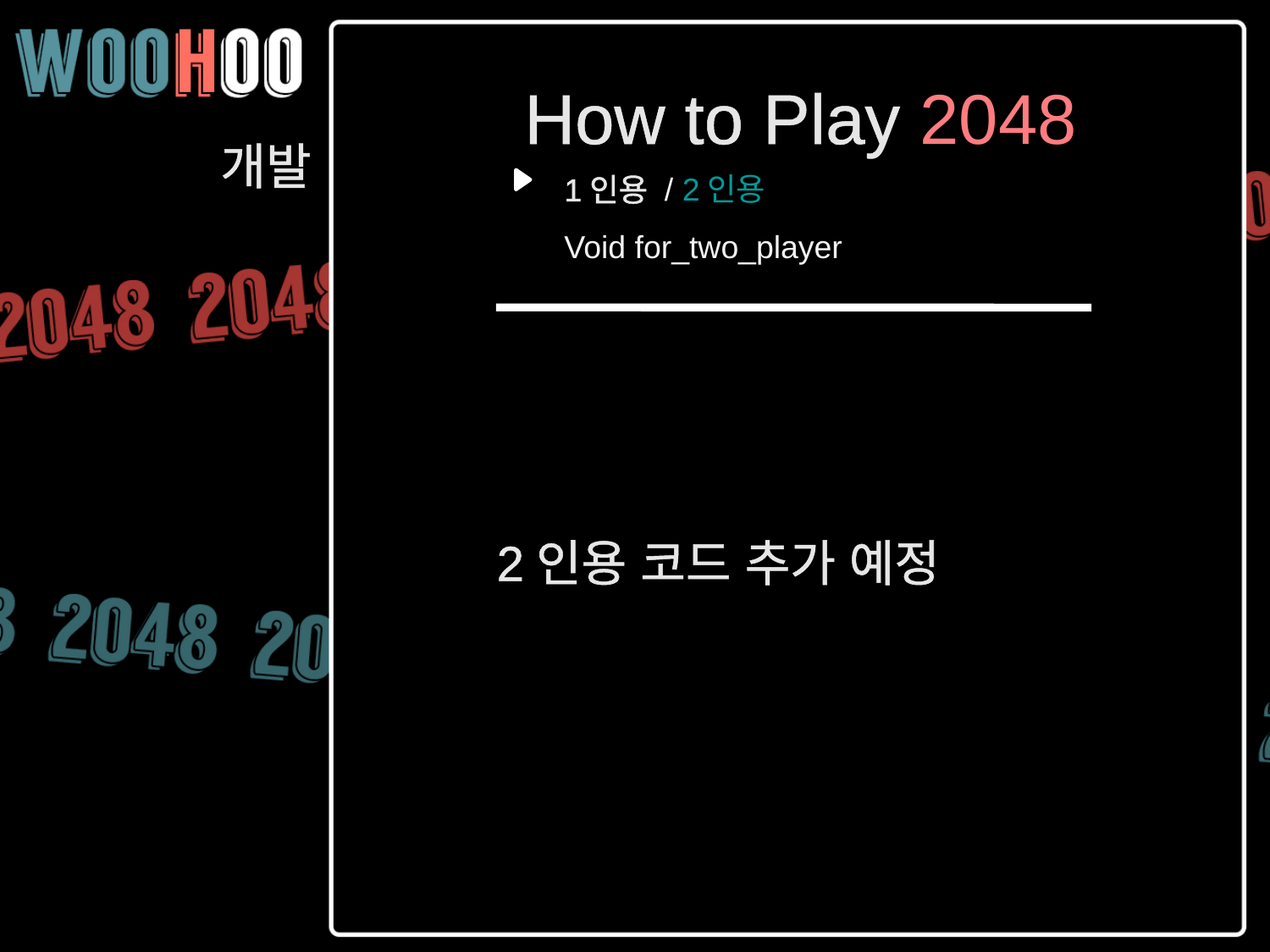

How to Play 2048
개발
1인용 / 2인용
Void for_two_player

2인용 코드 추가 예정